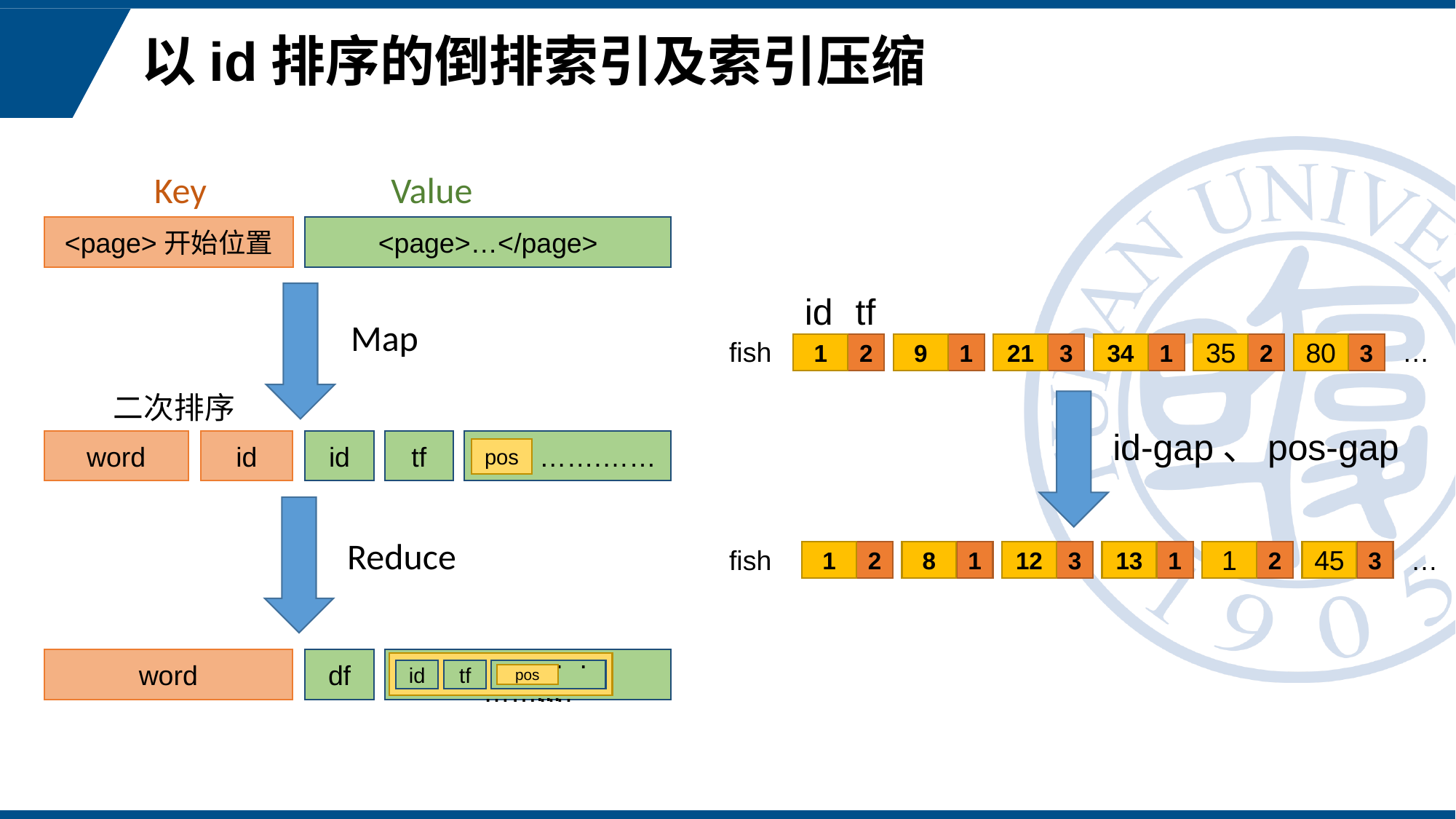

# 以id排序的倒排索引及索引压缩
Value
Key
<page>开始位置
<page>…</page>

Map
word
id
id
tf
        …….……
pos

Reduce
word
df
                       ……….

id
……  .…
pos
tf
二次排序
id
tf
fish
…
1
2
9
1
21
3
34
1
35
2
80
3

…
fish
1
2
8
1
12
3
13
1
1
2
45
3
id-gap、pos-gap